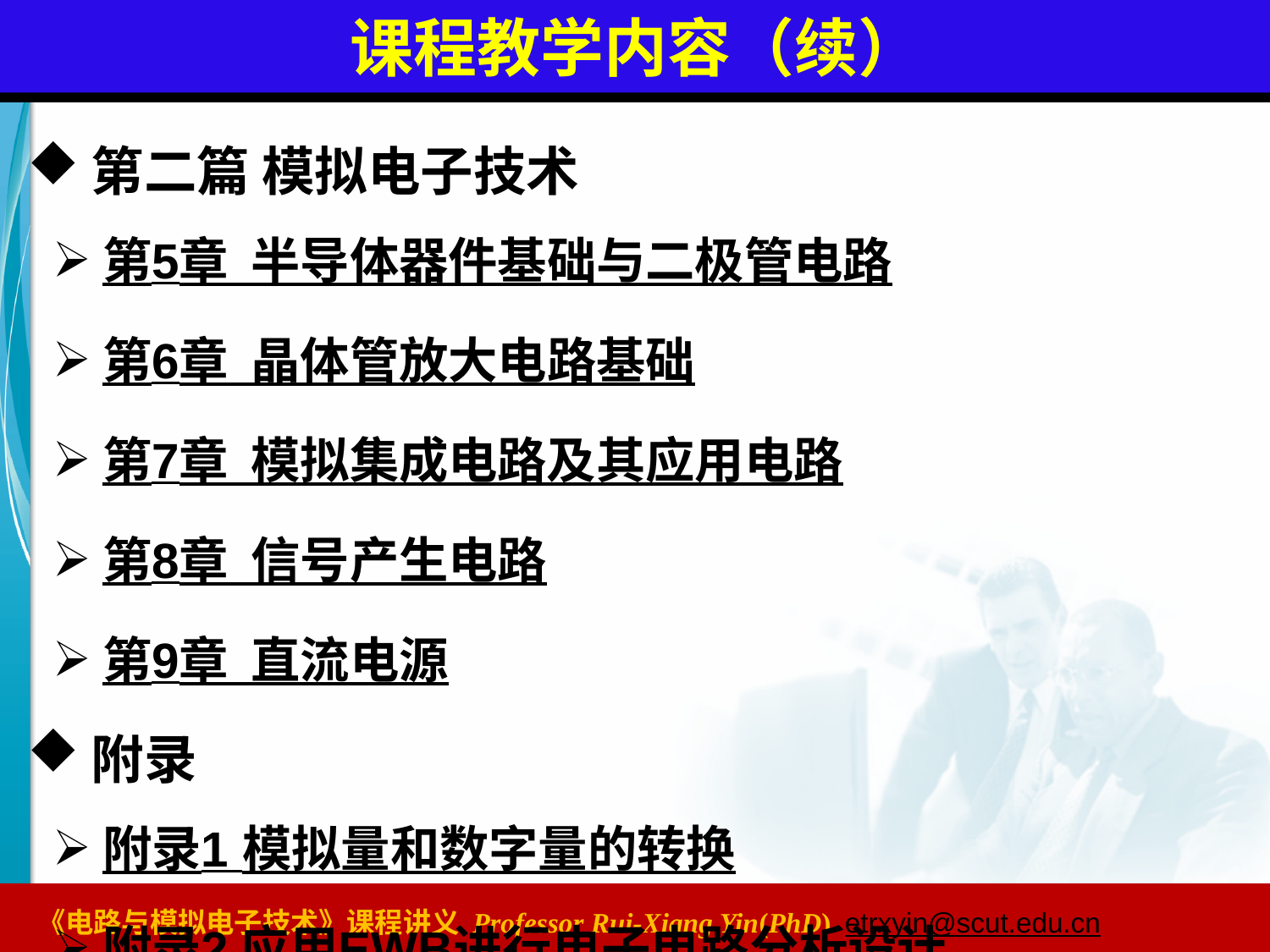

# 课程教学内容（续）
第二篇 模拟电子技术
第5章  半导体器件基础与二极管电路
第6章  晶体管放大电路基础
第7章  模拟集成电路及其应用电路
第8章  信号产生电路
第9章  直流电源
附录
附录1 模拟量和数字量的转换
附录2 应用EWB进行电子电路分析设计